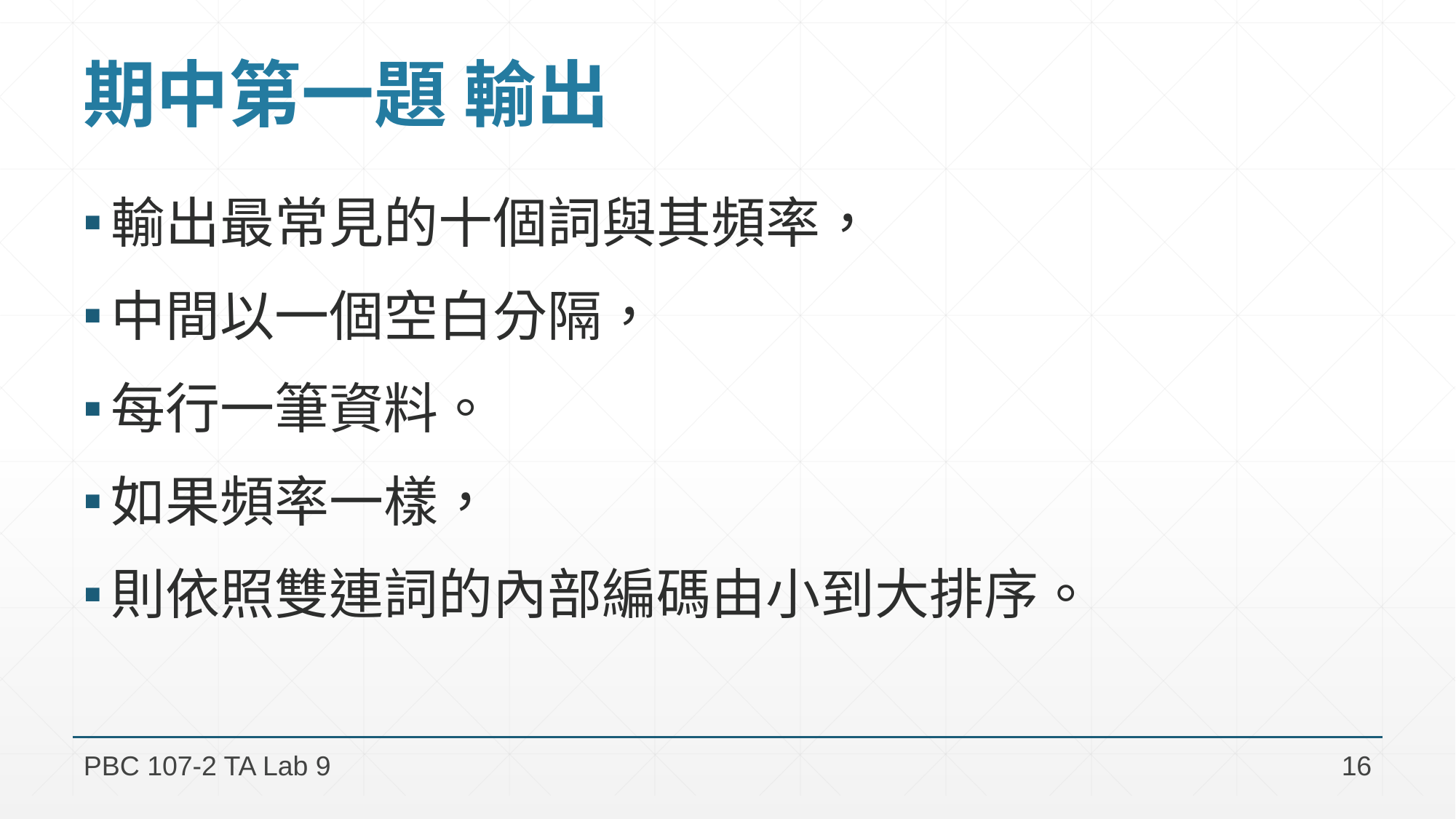

# 期中第一題 輸出
輸出最常見的十個詞與其頻率，
中間以一個空白分隔，
每行一筆資料。
如果頻率一樣，
則依照雙連詞的內部編碼由小到大排序。
PBC 107-2 TA Lab 9
16